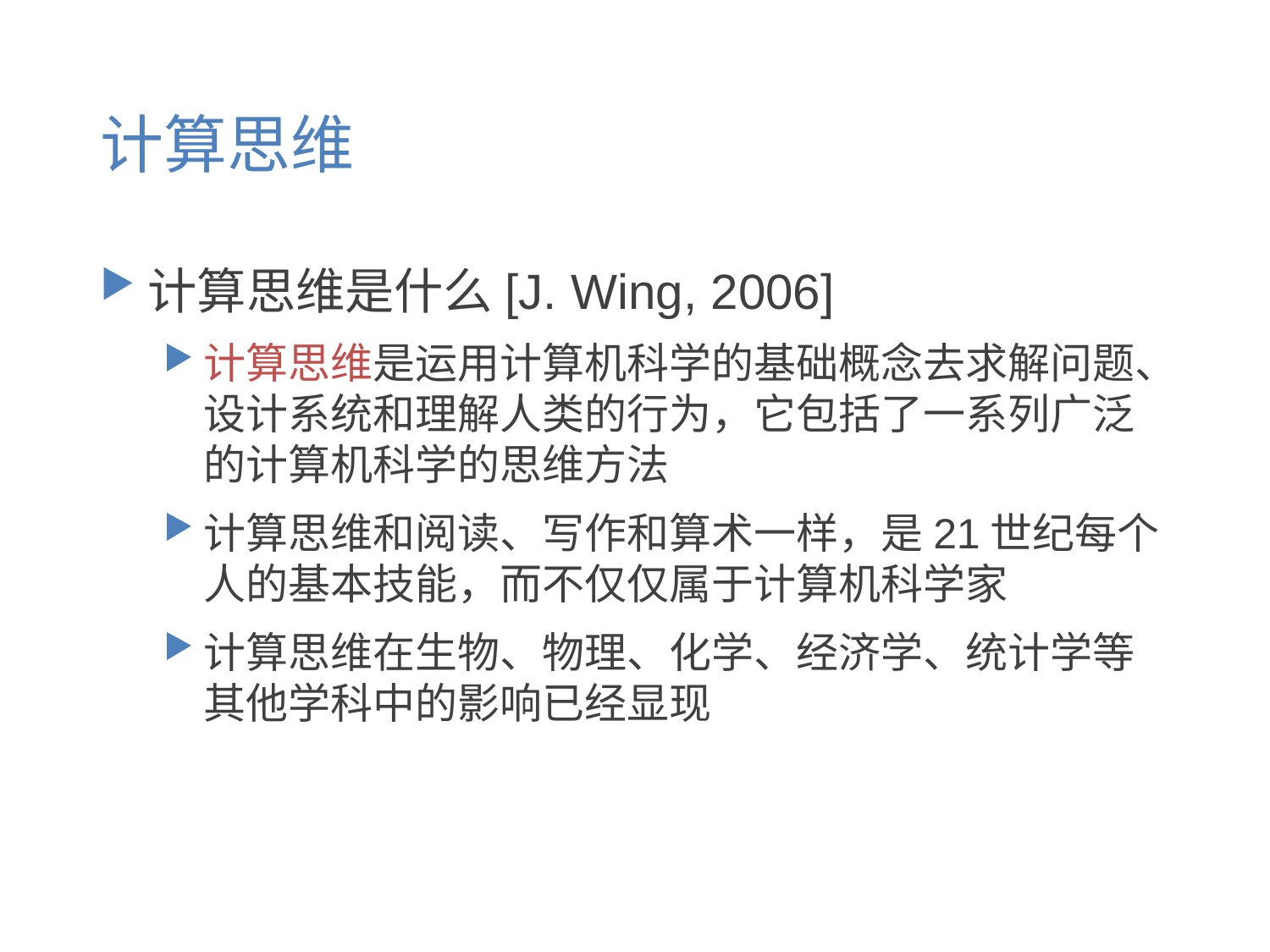

# 计算思维
计算思维是什么[J. Wing, 2006]
计算思维是运用计算机科学的基础概念去求解问题、设计系统和理解人类的行为，它包括了一系列广泛的计算机科学的思维方法
计算思维和阅读、写作和算术一样，是21世纪每个人的基本技能，而不仅仅属于计算机科学家
计算思维在生物、物理、化学、经济学、统计学等其他学科中的影响已经显现